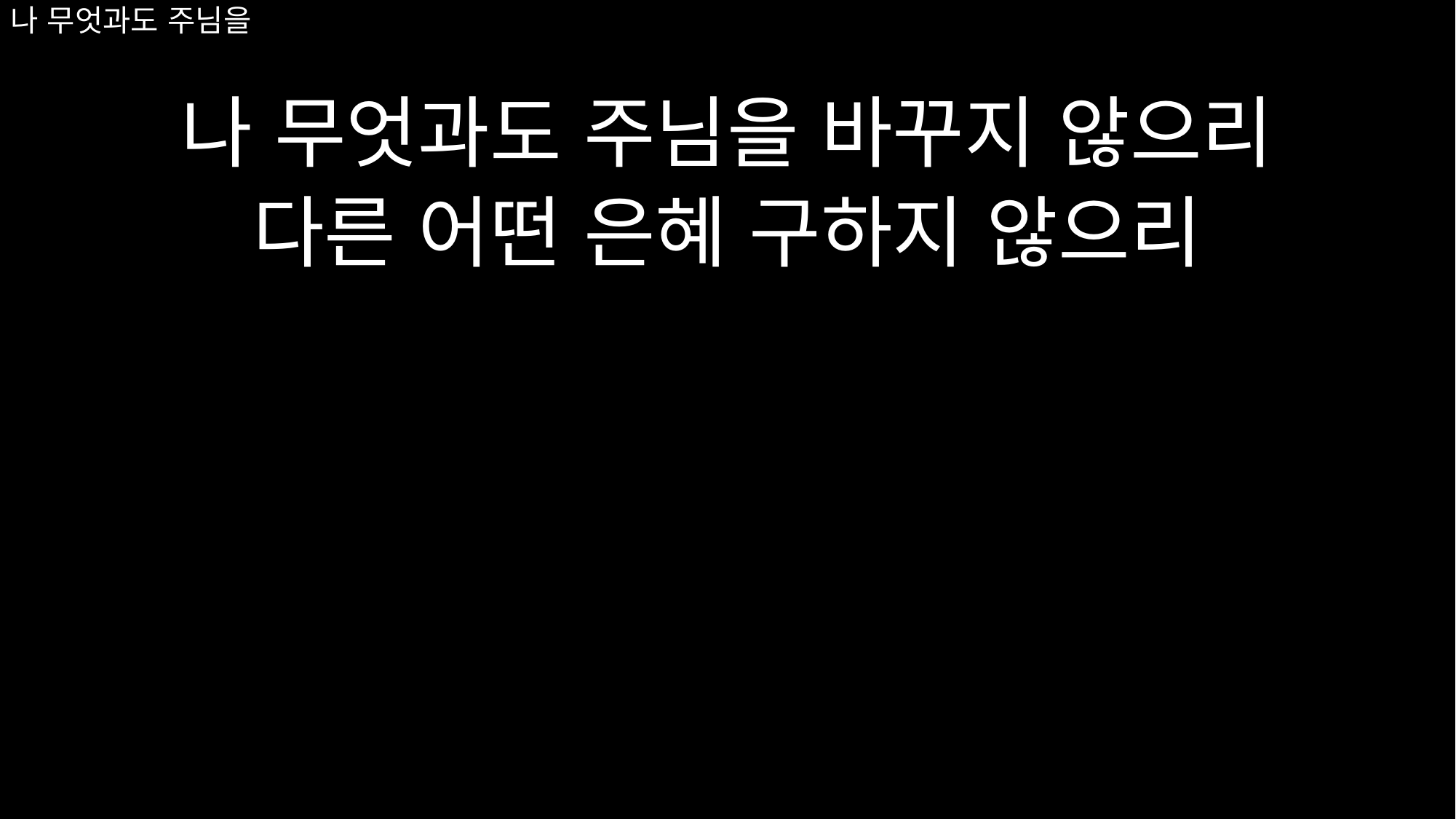

# 나 무엇과도 주님을
나 무엇과도 주님을 바꾸지 않으리
다른 어떤 은혜 구하지 않으리